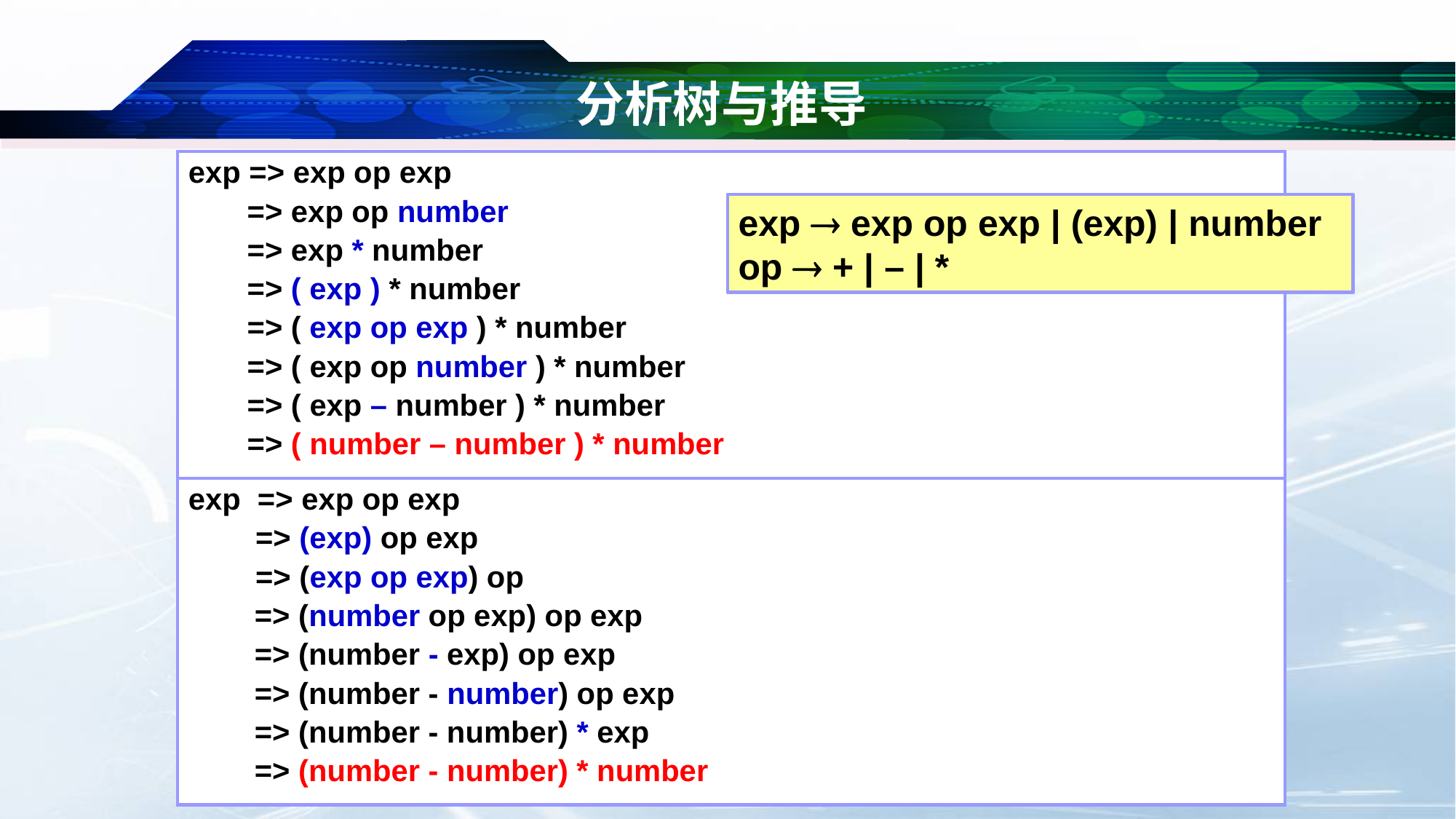

# 分析树与推导
exp => exp op exp
       => exp op number
       => exp * number
       => ( exp ) * number
       => ( exp op exp ) * number
       => ( exp op number ) * number
       => ( exp – number ) * number
       => ( number – number ) * number
exp → exp op exp | (exp) | number
op → + | – | *
exp  => exp op exp
        => (exp) op exp
        => (exp op exp) op
	   => (number op exp) op exp
	   => (number - exp) op exp
	   => (number - number) op exp
	   => (number - number) * exp
	   => (number - number) * number